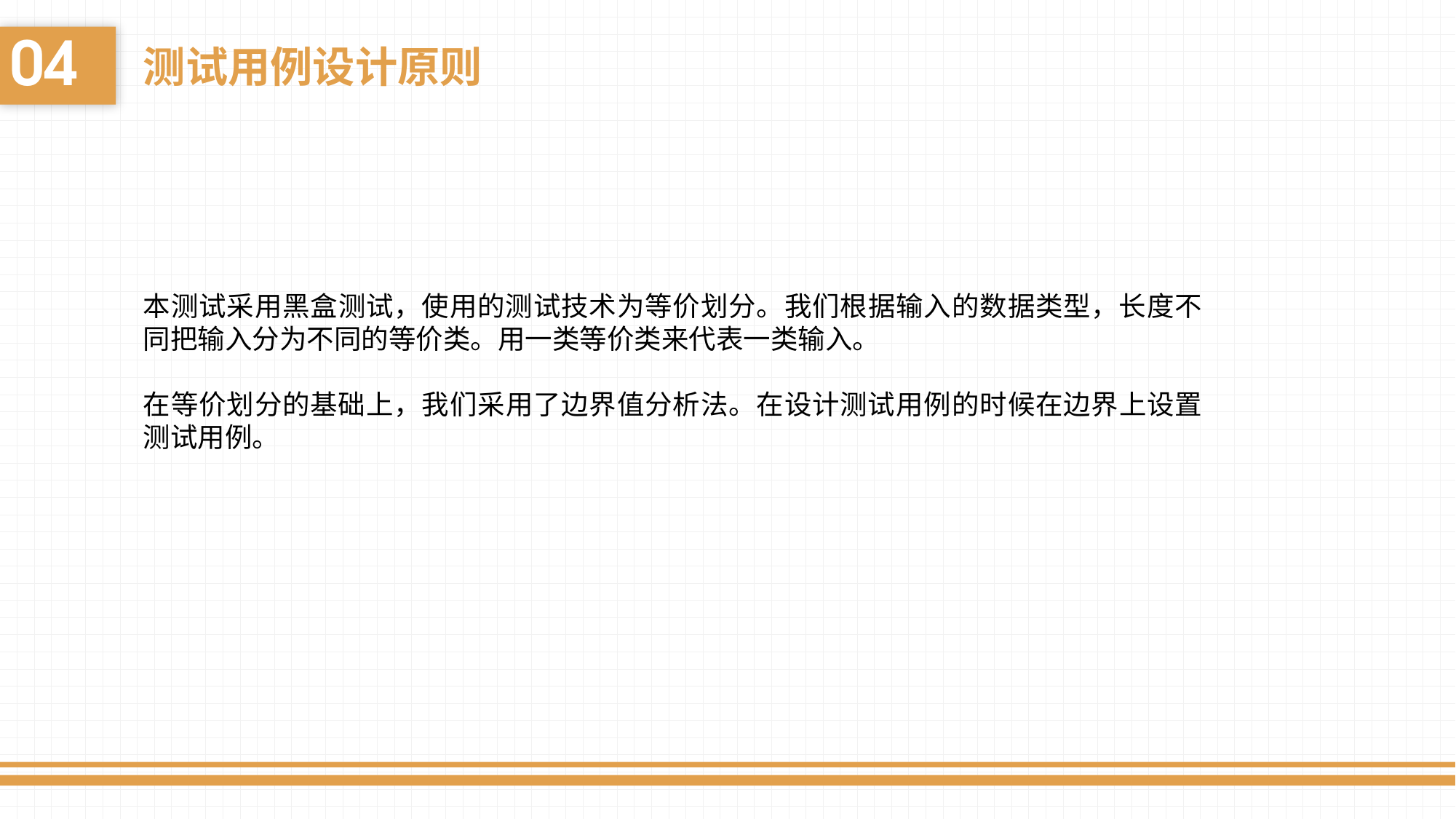

04
测试用例设计原则
本测试采用黑盒测试，使用的测试技术为等价划分。我们根据输入的数据类型，长度不同把输入分为不同的等价类。用一类等价类来代表一类输入。

在等价划分的基础上，我们采用了边界值分析法。在设计测试用例的时候在边界上设置测试用例。